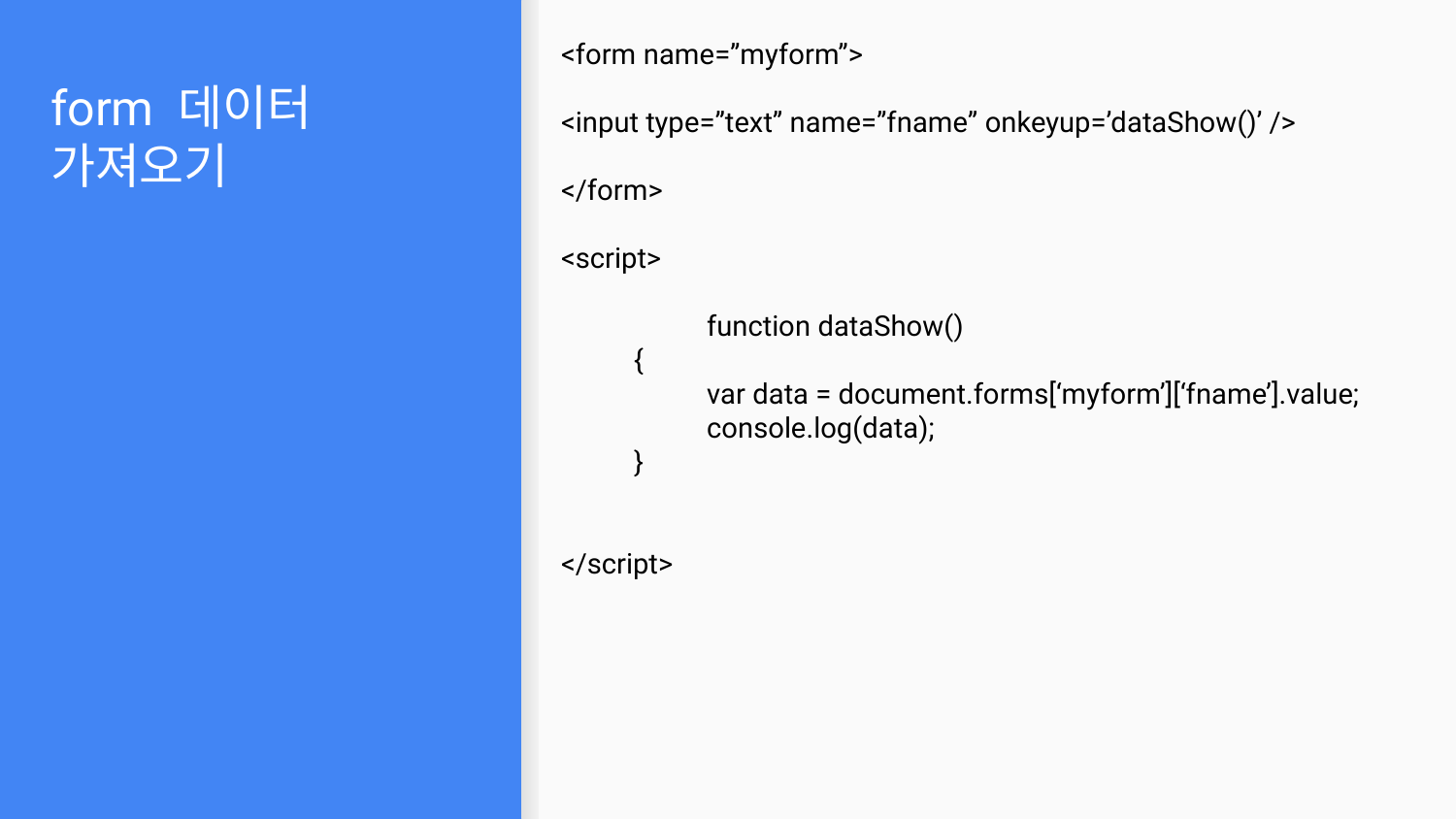

<form name=”myform”>

<input type=”text” name=”fname” onkeyup=’dataShow()’ />

</form>

<script>

	function dataShow()
{
var data = document.forms[‘myform’][‘fname’].value;
console.log(data);
}

</script>

# form 데이터 가져오기